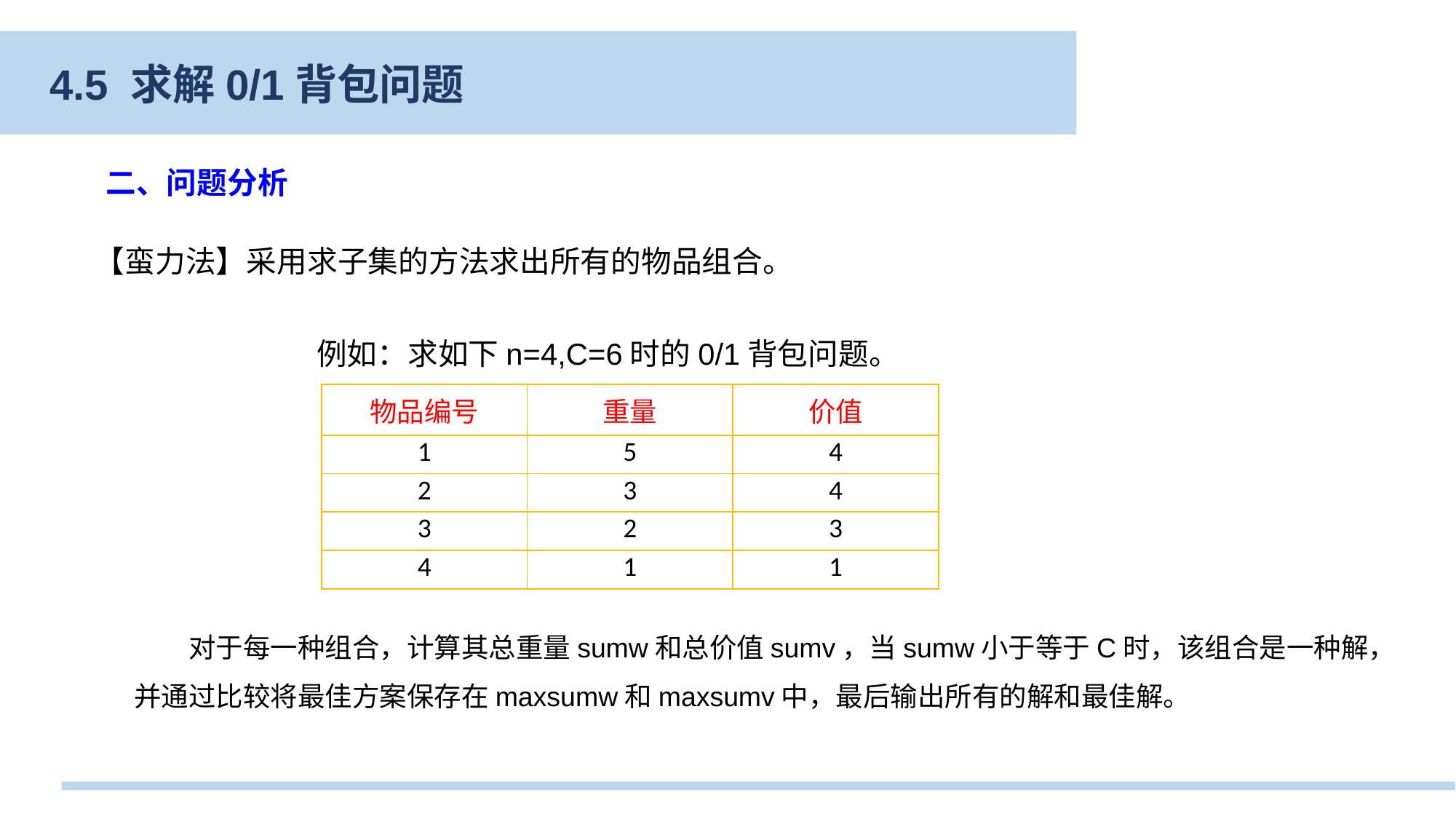

4.5 求解0/1背包问题
二、问题分析
【蛮力法】采用求子集的方法求出所有的物品组合。
例如：求如下n=4,C=6时的0/1背包问题。
| 物品编号 | 重量 | 价值 |
| --- | --- | --- |
| 1 | 5 | 4 |
| 2 | 3 | 4 |
| 3 | 2 | 3 |
| 4 | 1 | 1 |
　　对于每一种组合，计算其总重量sumw和总价值sumv，当sumw小于等于C时，该组合是一种解，并通过比较将最佳方案保存在maxsumw和maxsumv中，最后输出所有的解和最佳解。